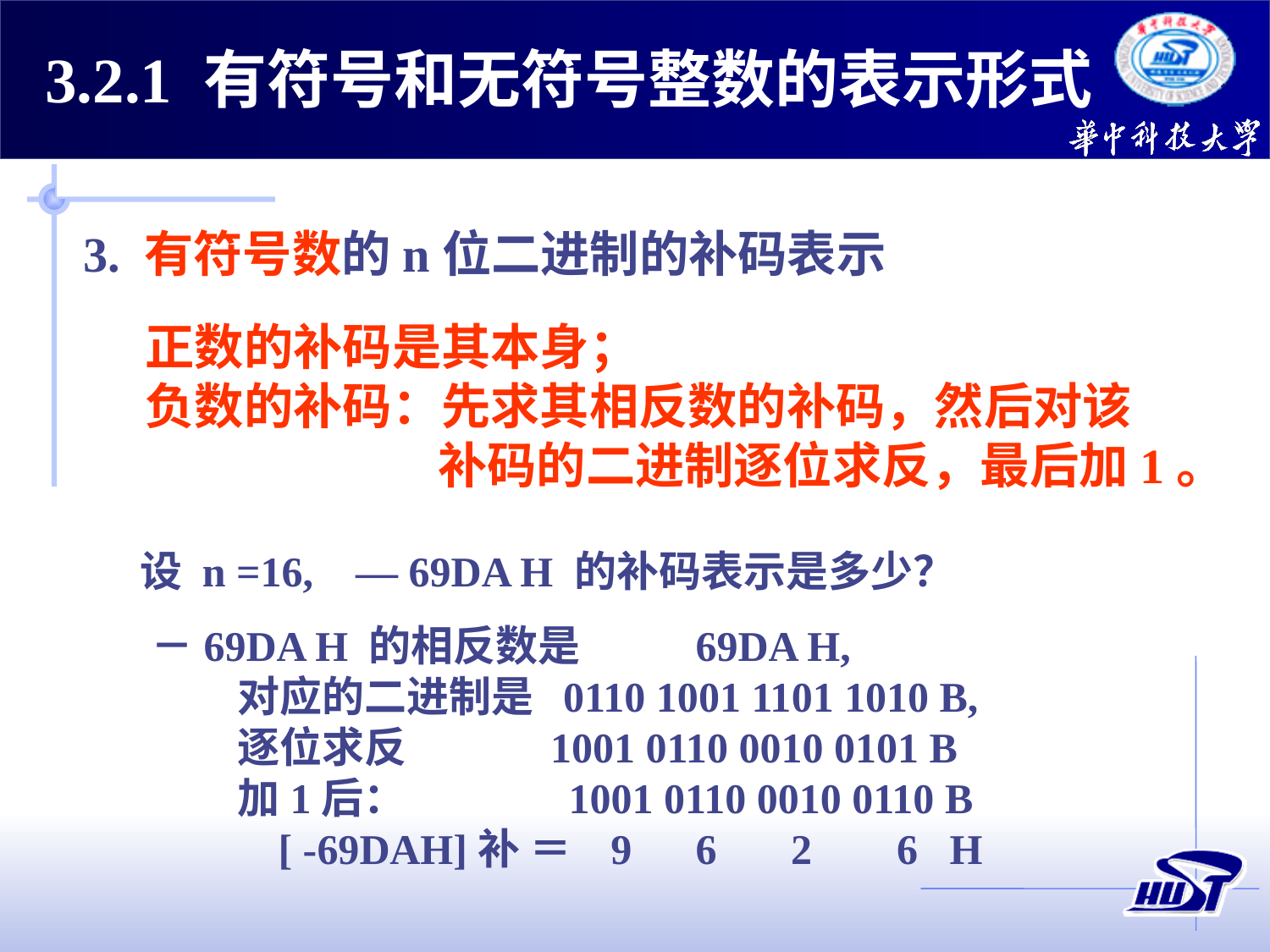

3.2.1 有符号和无符号整数的表示形式
3. 有符号数的n位二进制的补码表示
正数的补码是其本身；
负数的补码：先求其相反数的补码，然后对该
                         补码的二进制逐位求反，最后加1。
设 n =16,    — 69DA H 的补码表示是多少？
－69DA H 的相反数是           69DA H,
        对应的二进制是  0110 1001 1101 1010 B,
        逐位求反              1001 0110 0010 0101 B
        加1后：                1001 0110 0010 0110 B
            [ -69DAH]补 ＝   9      6       2        6   H